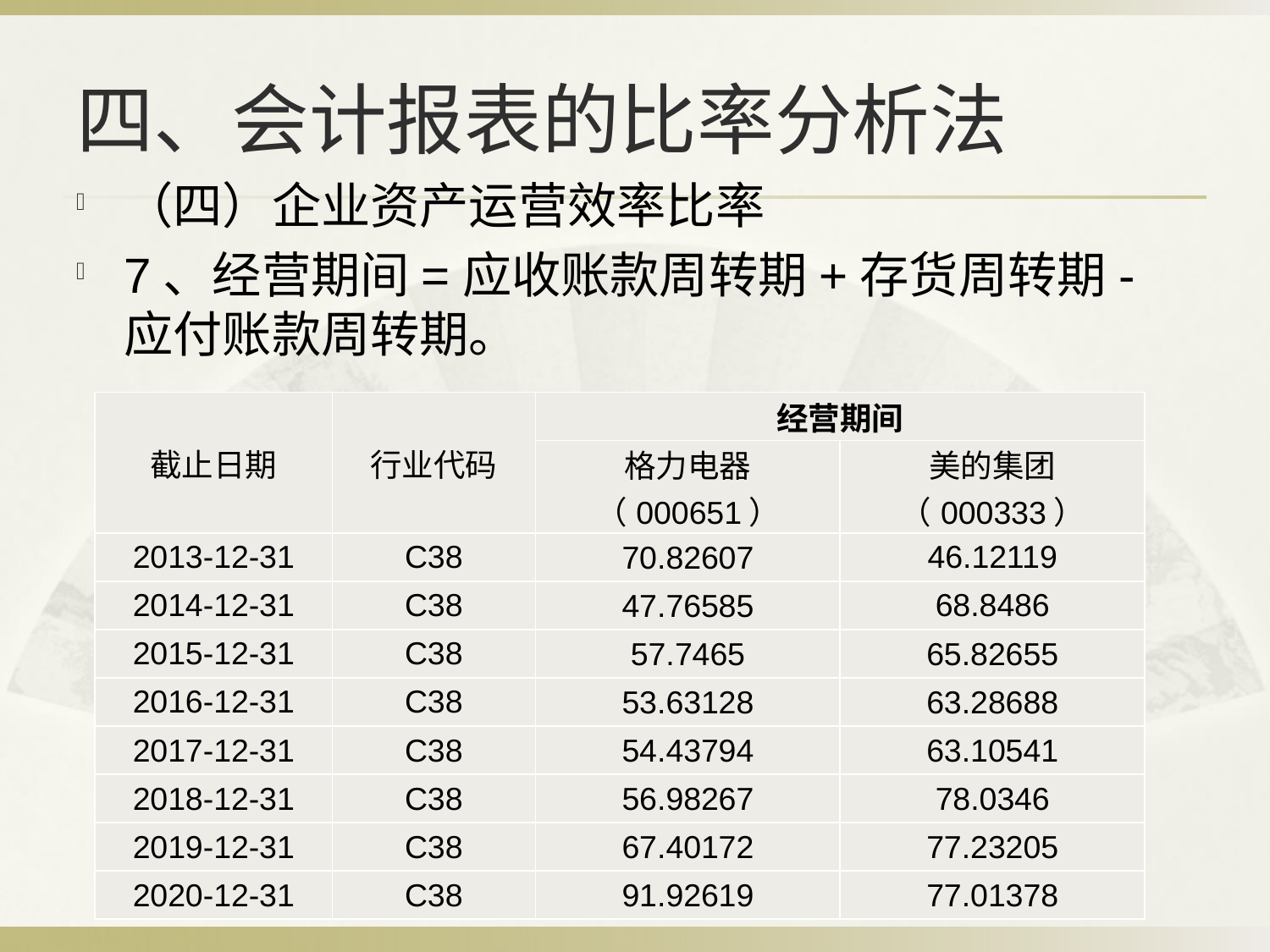

# 四、会计报表的比率分析法
（四）企业资产运营效率比率
7、经营期间=应收账款周转期+存货周转期-应付账款周转期。

| 截止日期 | 行业代码 | 经营期间 |  |
| --- | --- | --- | --- |
| 截止日期 | 行业代码 | 格力电器（000651） | 美的集团（000333） |
| 2013-12-31 | C38 | 70.82607 | 46.12119 |
| 2014-12-31 | C38 | 47.76585 | 68.8486 |
| 2015-12-31 | C38 | 57.7465 | 65.82655 |
| 2016-12-31 | C38 | 53.63128 | 63.28688 |
| 2017-12-31 | C38 | 54.43794 | 63.10541 |
| 2018-12-31 | C38 | 56.98267 | 78.0346 |
| 2019-12-31 | C38 | 67.40172 | 77.23205 |
| 2020-12-31 | C38 | 91.92619 | 77.01378 |